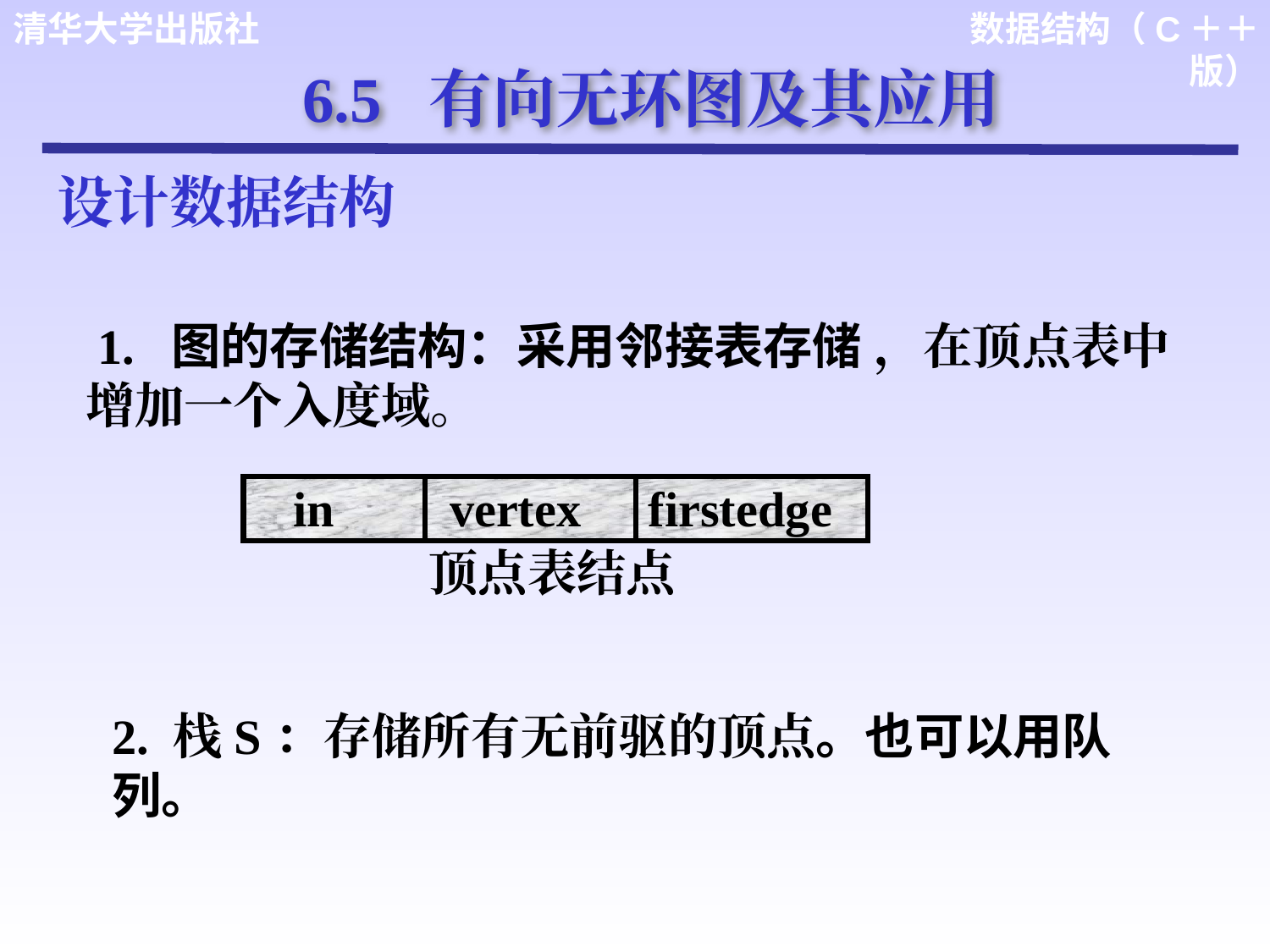

6.5  有向无环图及其应用
设计数据结构
 1.  图的存储结构：采用邻接表存储 ，在顶点表中增加一个入度域。

                           顶点表结点
   in
 vertex
firstedge
2. 栈S：存储所有无前驱的顶点。也可以用队列。